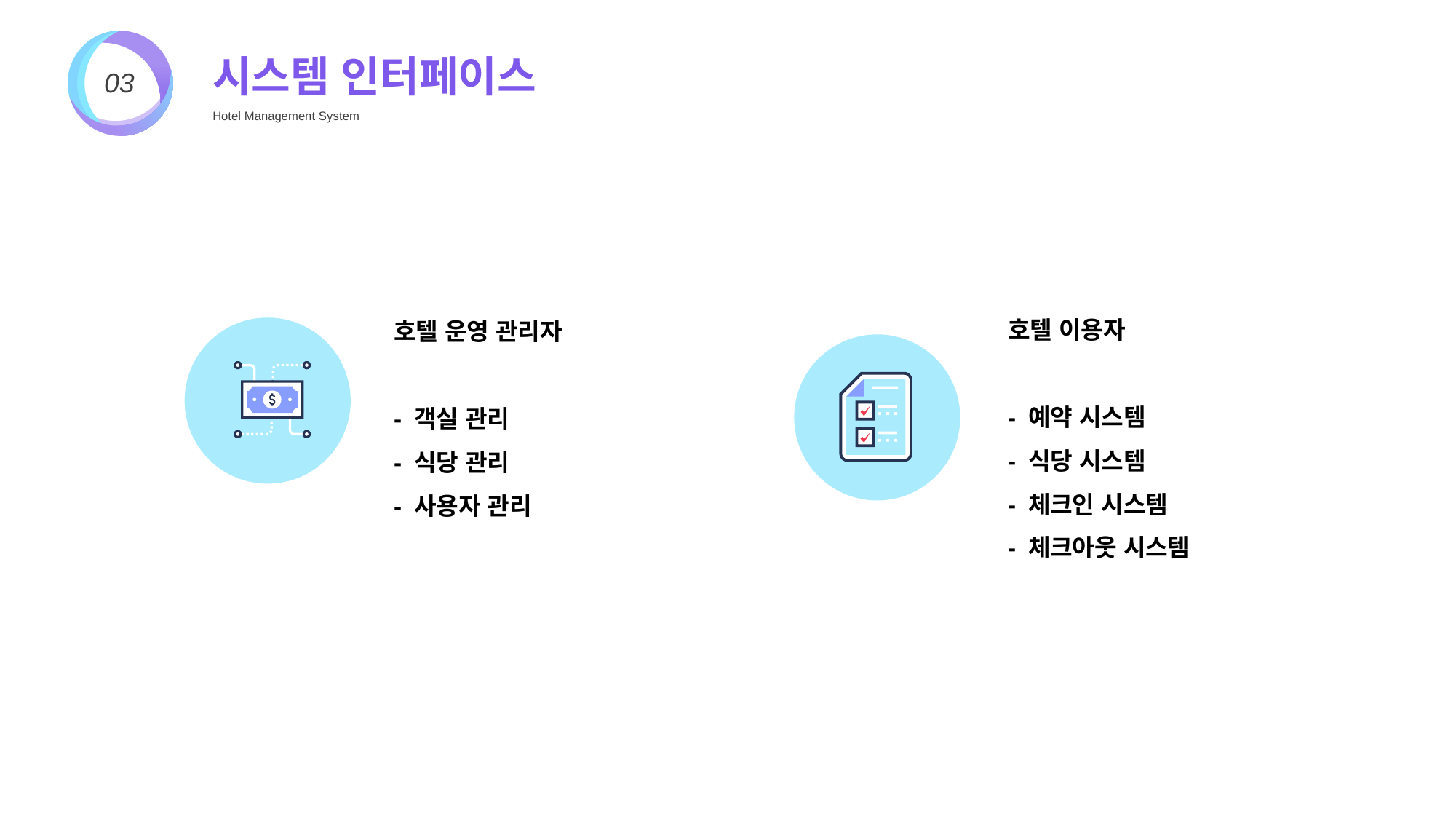

시스템 인터페이스
Hotel Management System
03
호텔 이용자

- 예약 시스템
- 식당 시스템
- 체크인 시스템
- 체크아웃 시스템

호텔 운영 관리자

- 객실 관리
- 식당 관리
- 사용자 관리